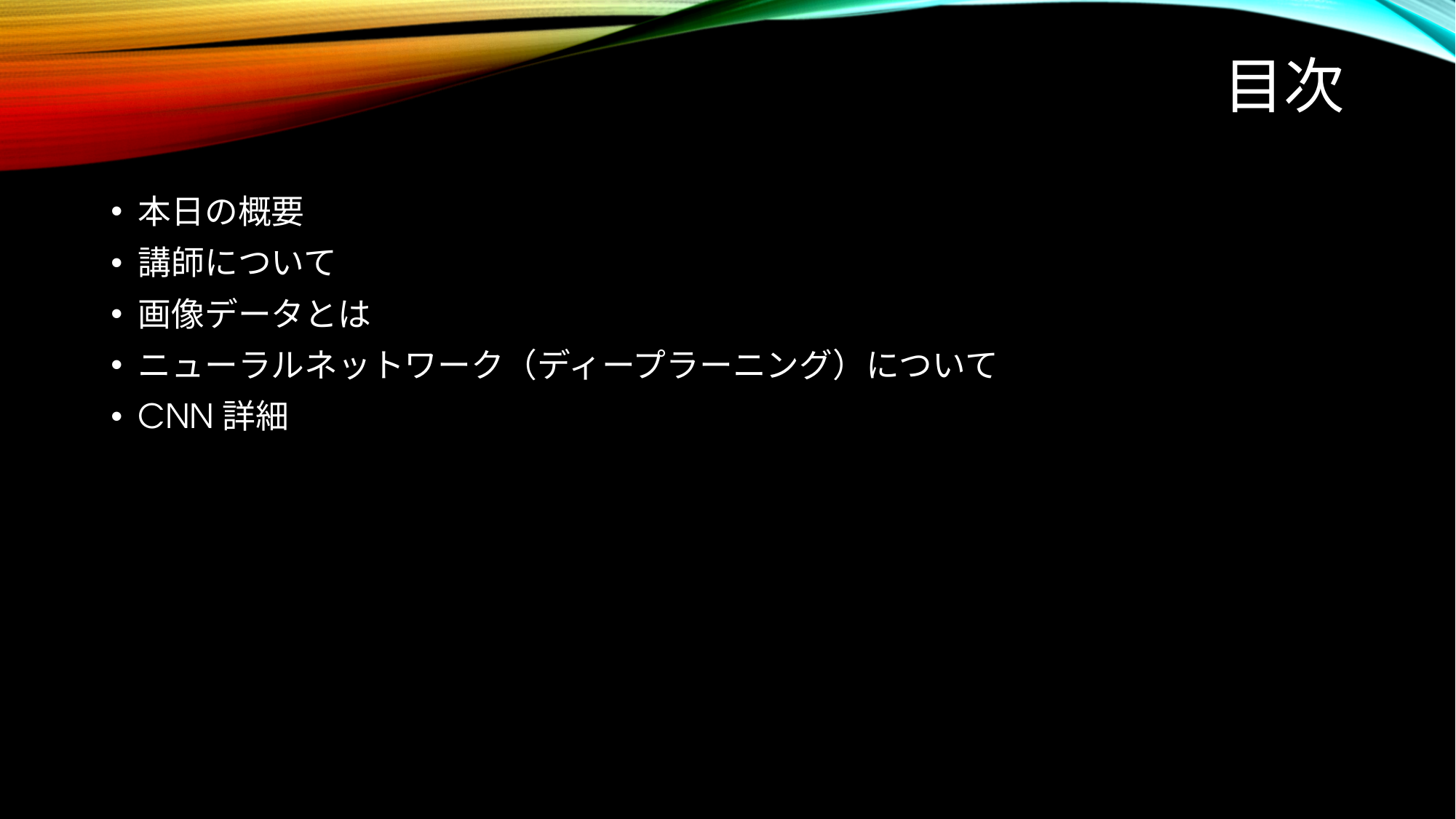

# 目次
本日の概要
講師について
画像データとは
ニューラルネットワーク（ディープラーニング）について
CNN詳細